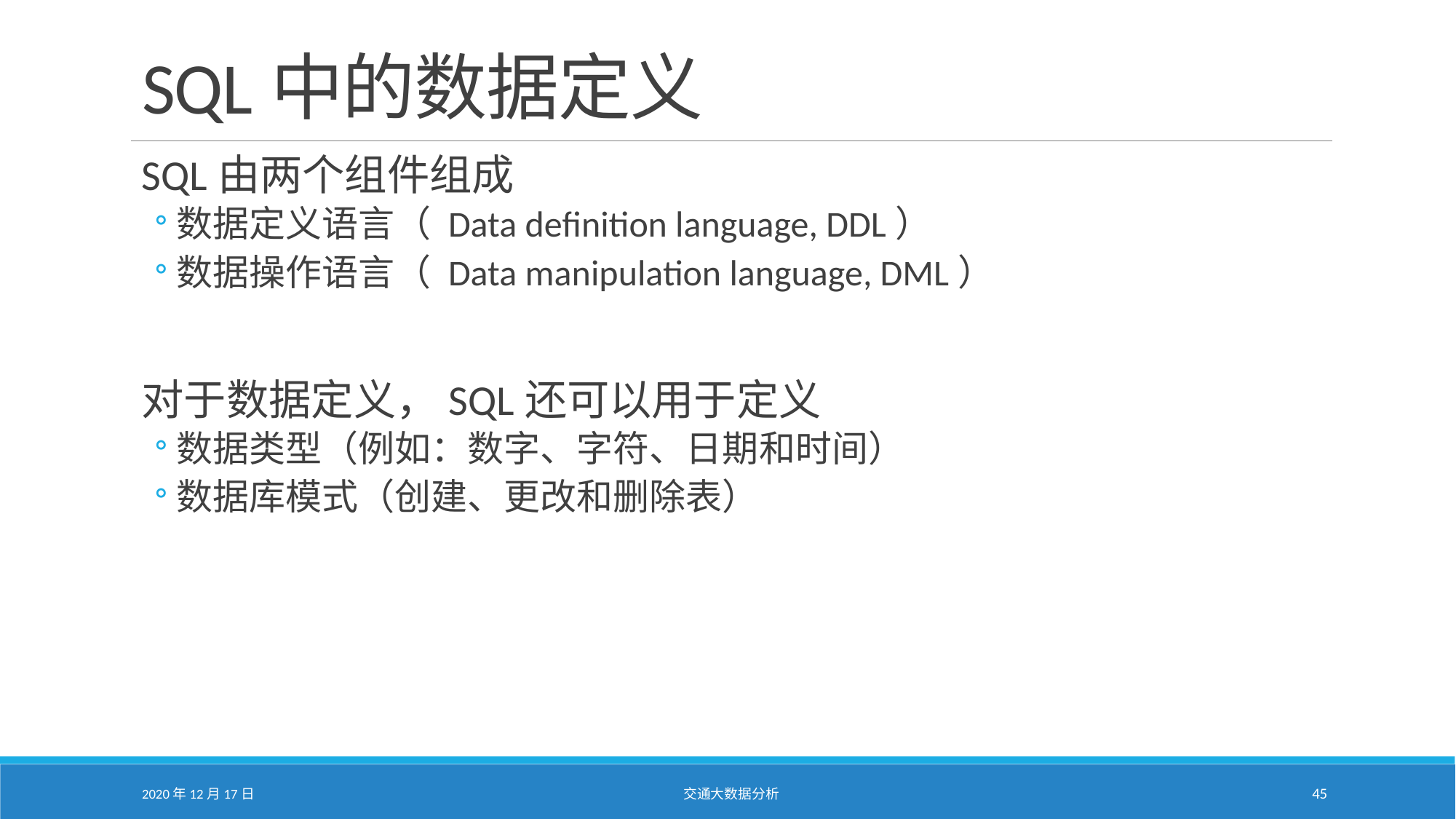

# SQL中的数据定义
SQL由两个组件组成
数据定义语言（ Data definition language, DDL）
数据操作语言（ Data manipulation language, DML）

对于数据定义，SQL还可以用于定义
数据类型（例如：数字、字符、日期和时间）
数据库模式（创建、更改和删除表）
2020年12月17日
交通大数据分析
45